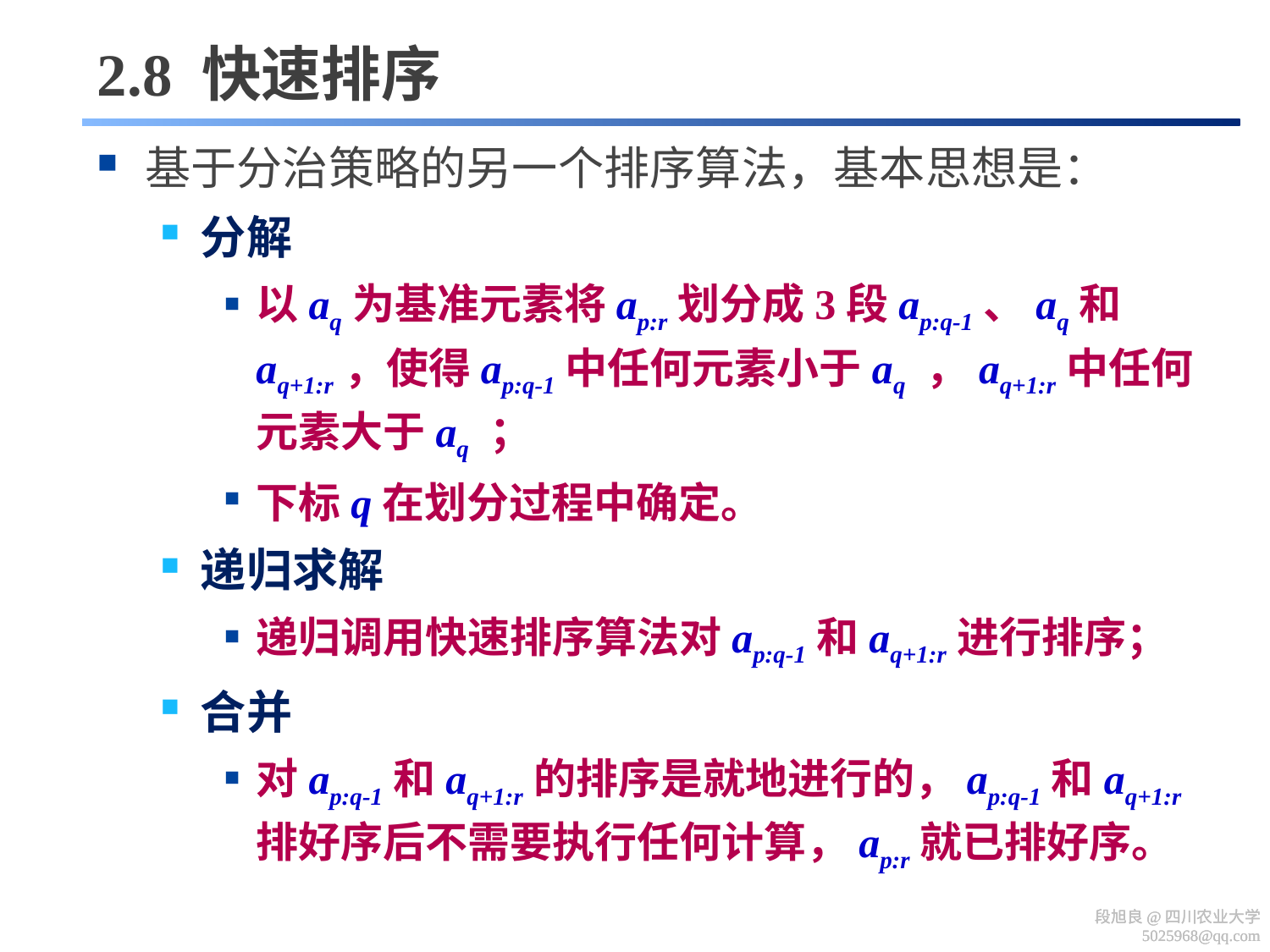

# 2.8 快速排序
基于分治策略的另一个排序算法，基本思想是：
分解
以aq为基准元素将ap:r划分成3段ap:q-1、aq和aq+1:r，使得ap:q-1中任何元素小于aq ，aq+1:r中任何元素大于aq ；
下标q在划分过程中确定。
递归求解
递归调用快速排序算法对ap:q-1和aq+1:r进行排序；
合并
对ap:q-1和aq+1:r的排序是就地进行的，ap:q-1和aq+1:r排好序后不需要执行任何计算，ap:r就已排好序。